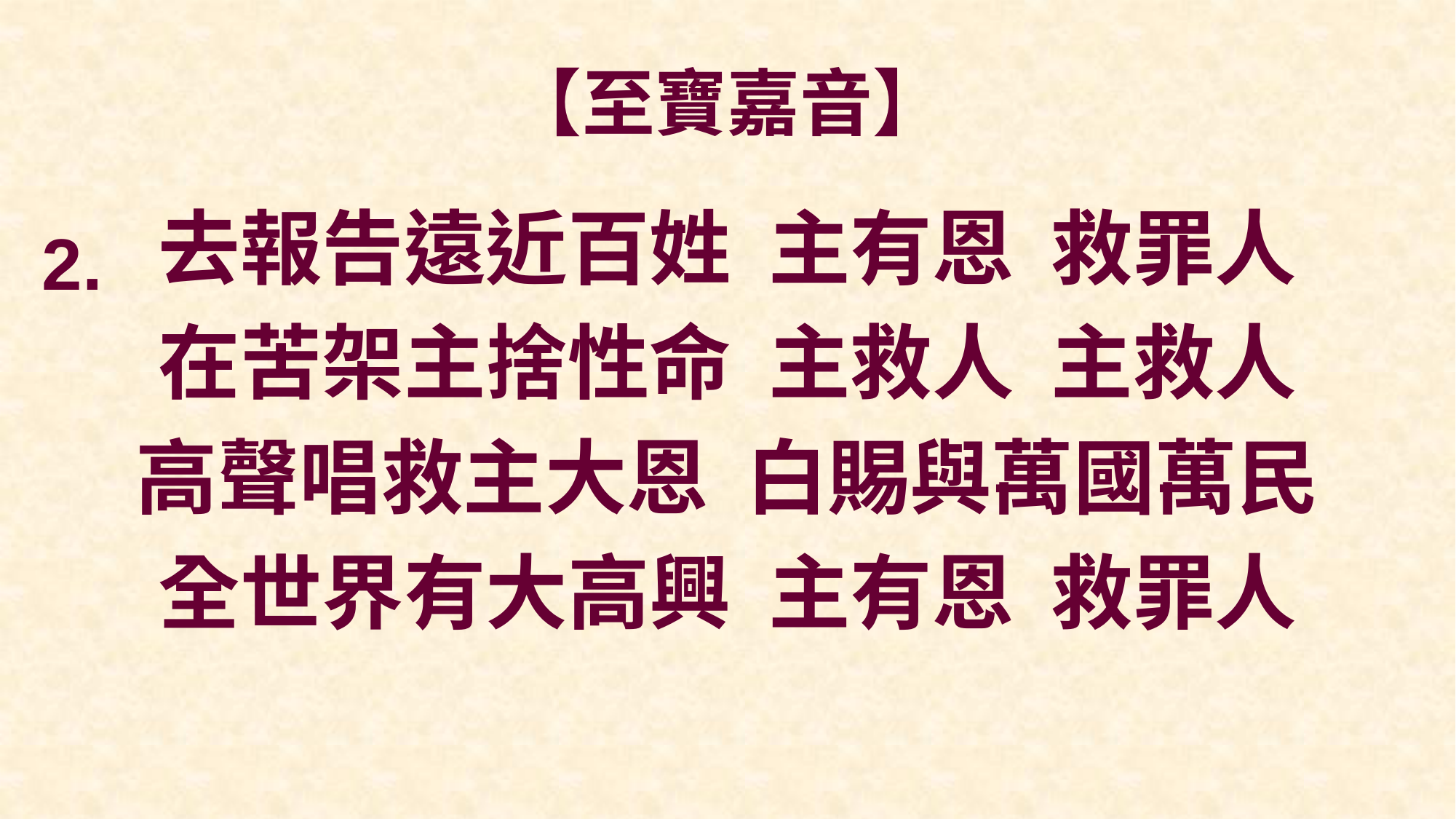

# 【至寶嘉音】
去報告遠近百姓  主有恩  救罪人
在苦架主捨性命  主救人  主救人
高聲唱救主大恩  白賜與萬國萬民
全世界有大高興  主有恩  救罪人
2.